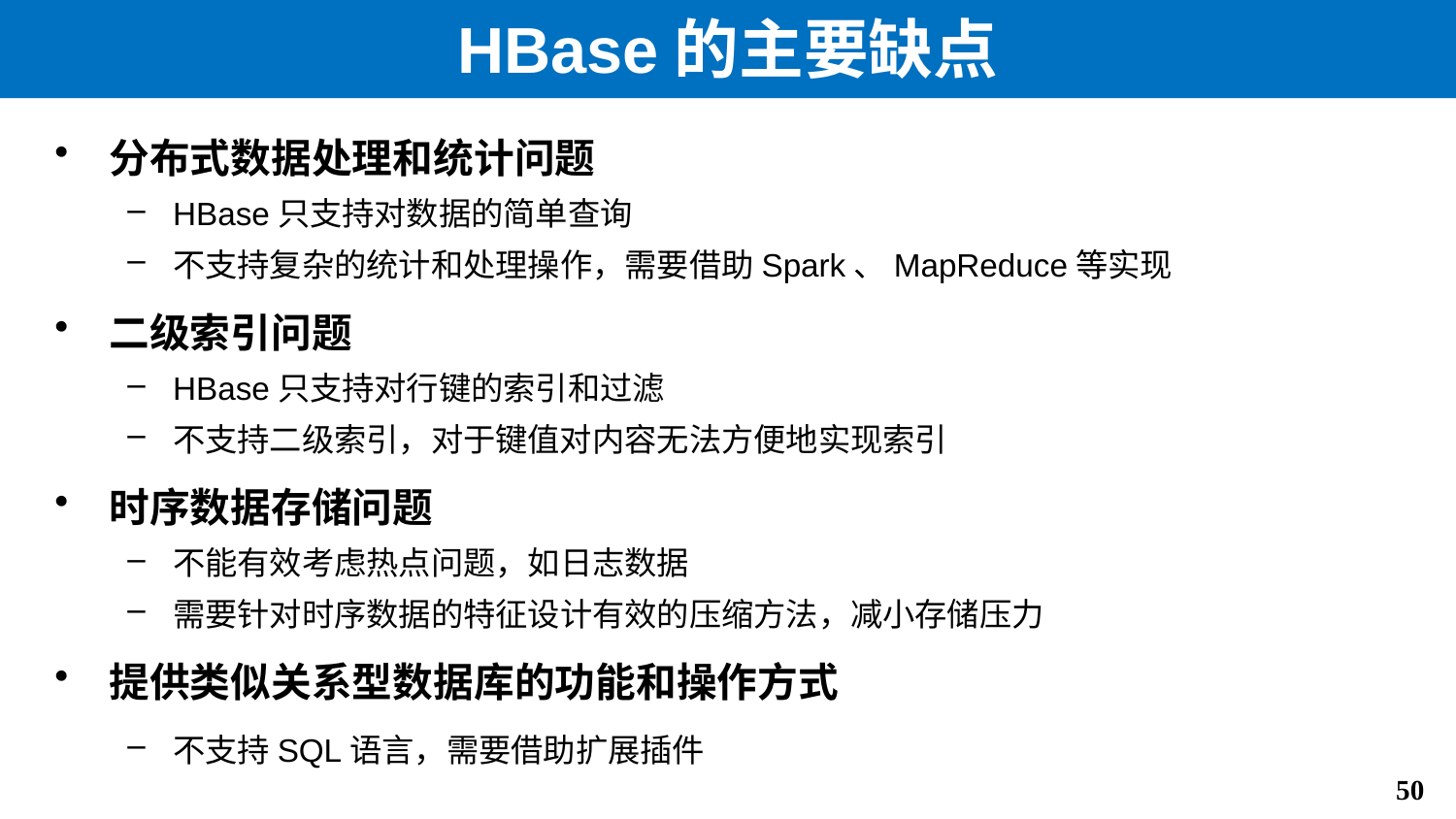

# HBase的主要缺点
分布式数据处理和统计问题
HBase只支持对数据的简单查询
不支持复杂的统计和处理操作，需要借助Spark、MapReduce等实现
二级索引问题
HBase只支持对行键的索引和过滤
不支持二级索引，对于键值对内容无法方便地实现索引
时序数据存储问题
不能有效考虑热点问题，如日志数据
需要针对时序数据的特征设计有效的压缩方法，减小存储压力
提供类似关系型数据库的功能和操作方式
不支持SQL语言，需要借助扩展插件